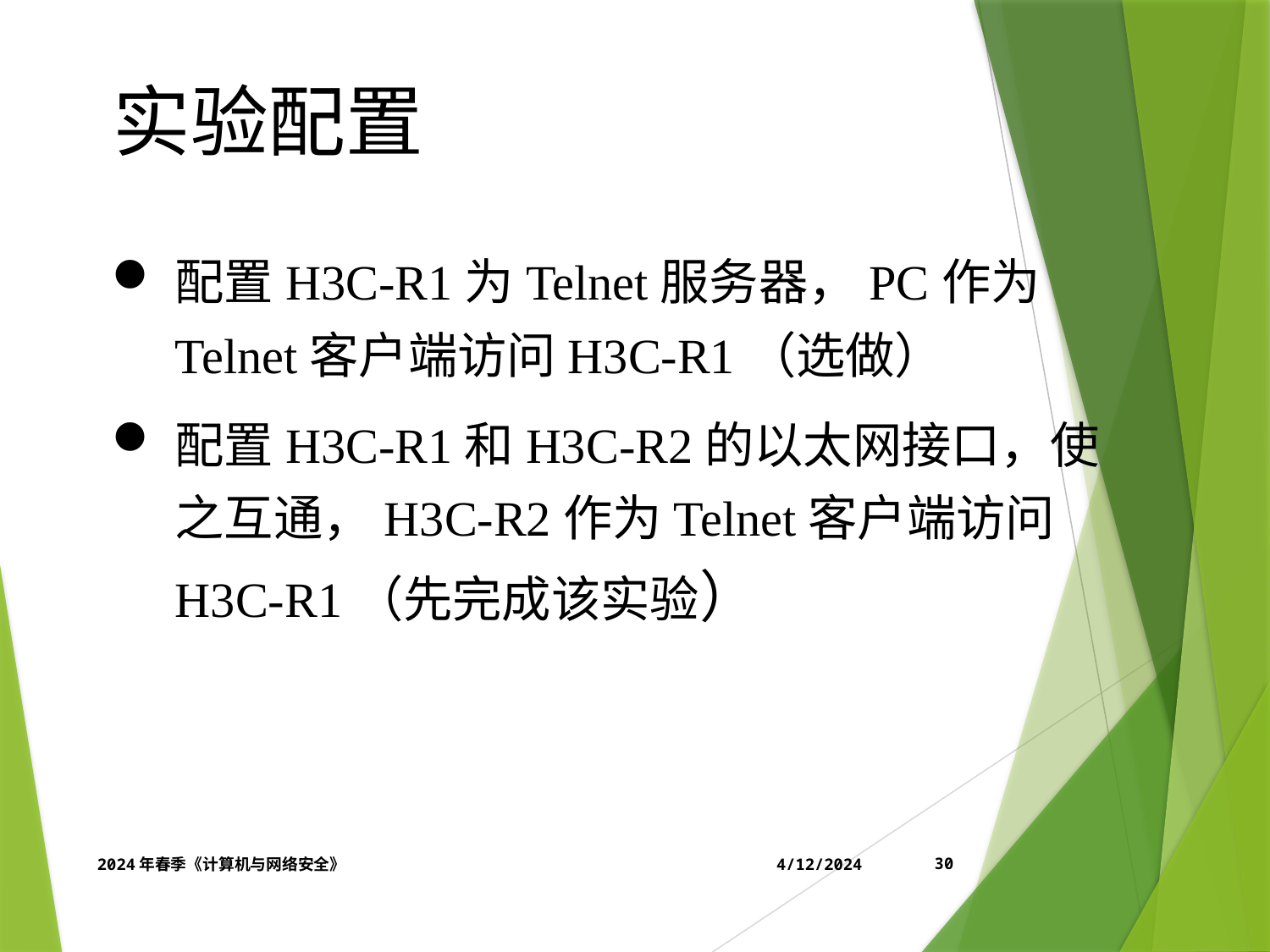

实验配置

配置H3C-R1为Telnet服务器，PC作为 Telnet客户端访问H3C-R1（选做）
配置H3C-R1和H3C-R2的以太网接口，使之互通，H3C-R2作为Telnet客户端访问H3C-R1（先完成该实验）

2024年春季《计算机与网络安全》
4/12/2024
30